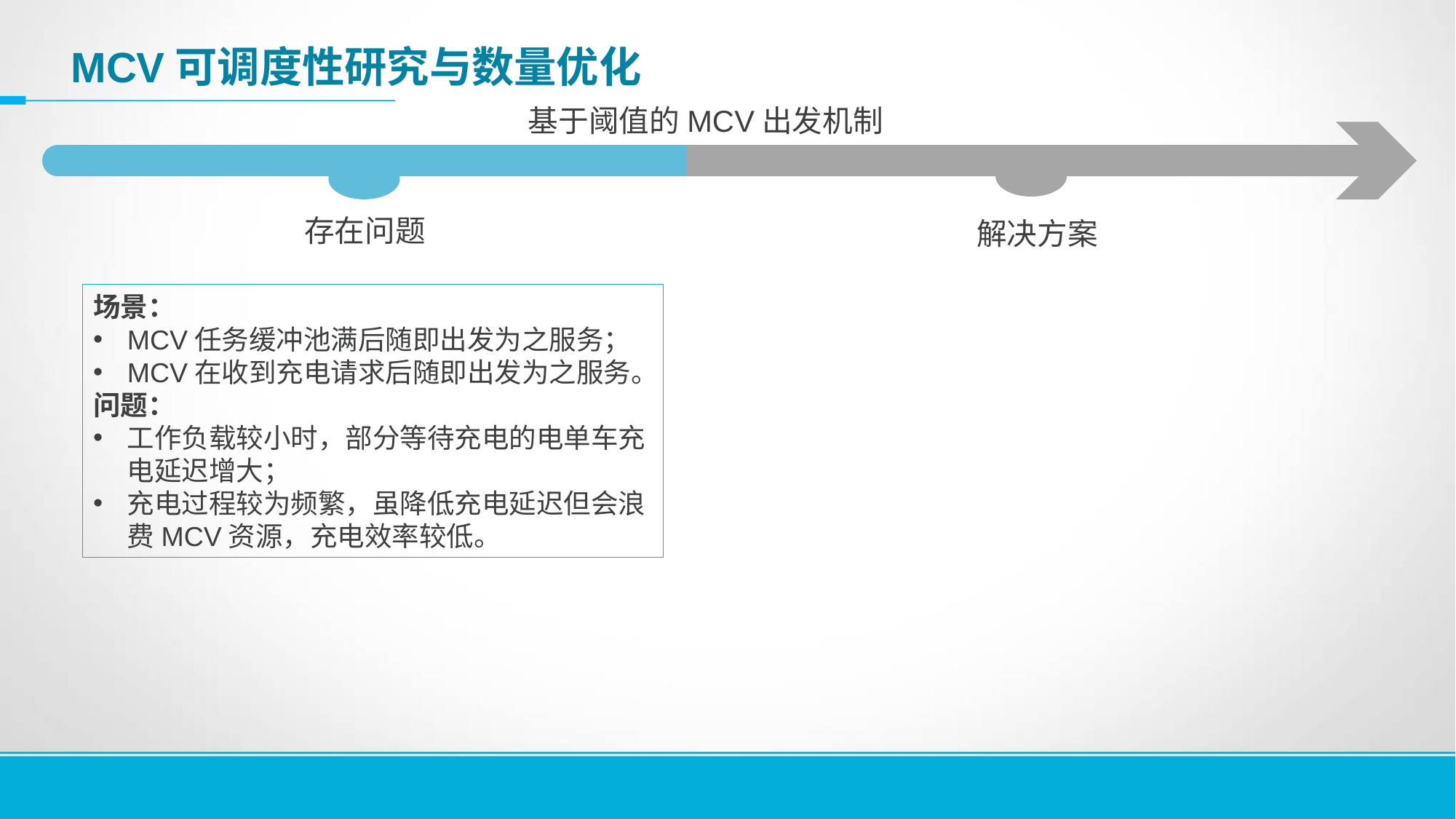

# MCV可调度性研究与数量优化
基于阈值的MCV出发机制

存在问题
解决方案
场景：
MCV任务缓冲池满后随即出发为之服务；
MCV在收到充电请求后随即出发为之服务。
问题：
工作负载较小时，部分等待充电的电单车充电延迟增大；
充电过程较为频繁，虽降低充电延迟但会浪费MCV资源，充电效率较低。